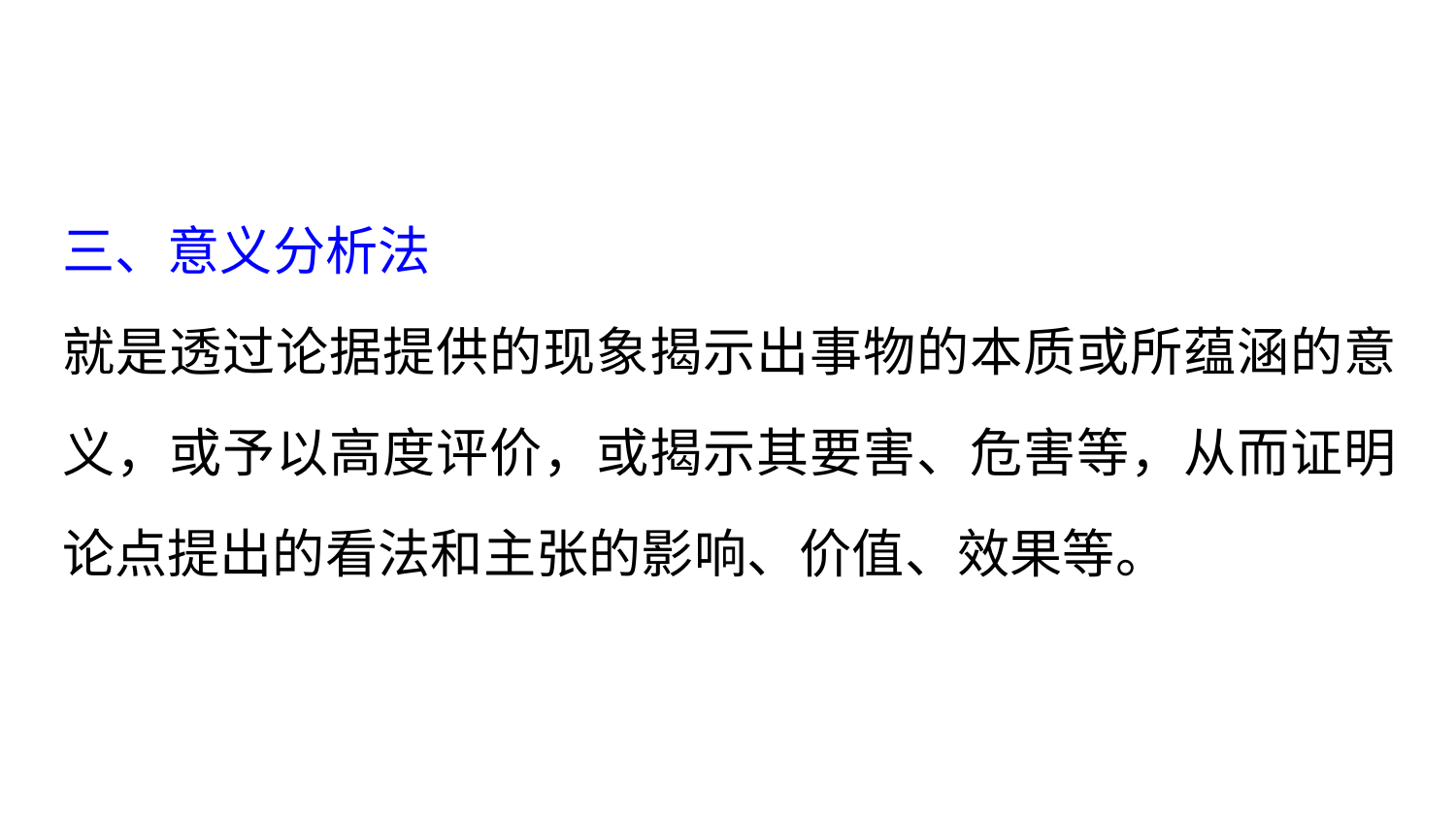

三、意义分析法
就是透过论据提供的现象揭示出事物的本质或所蕴涵的意义，或予以高度评价，或揭示其要害、危害等，从而证明论点提出的看法和主张的影响、价值、效果等。